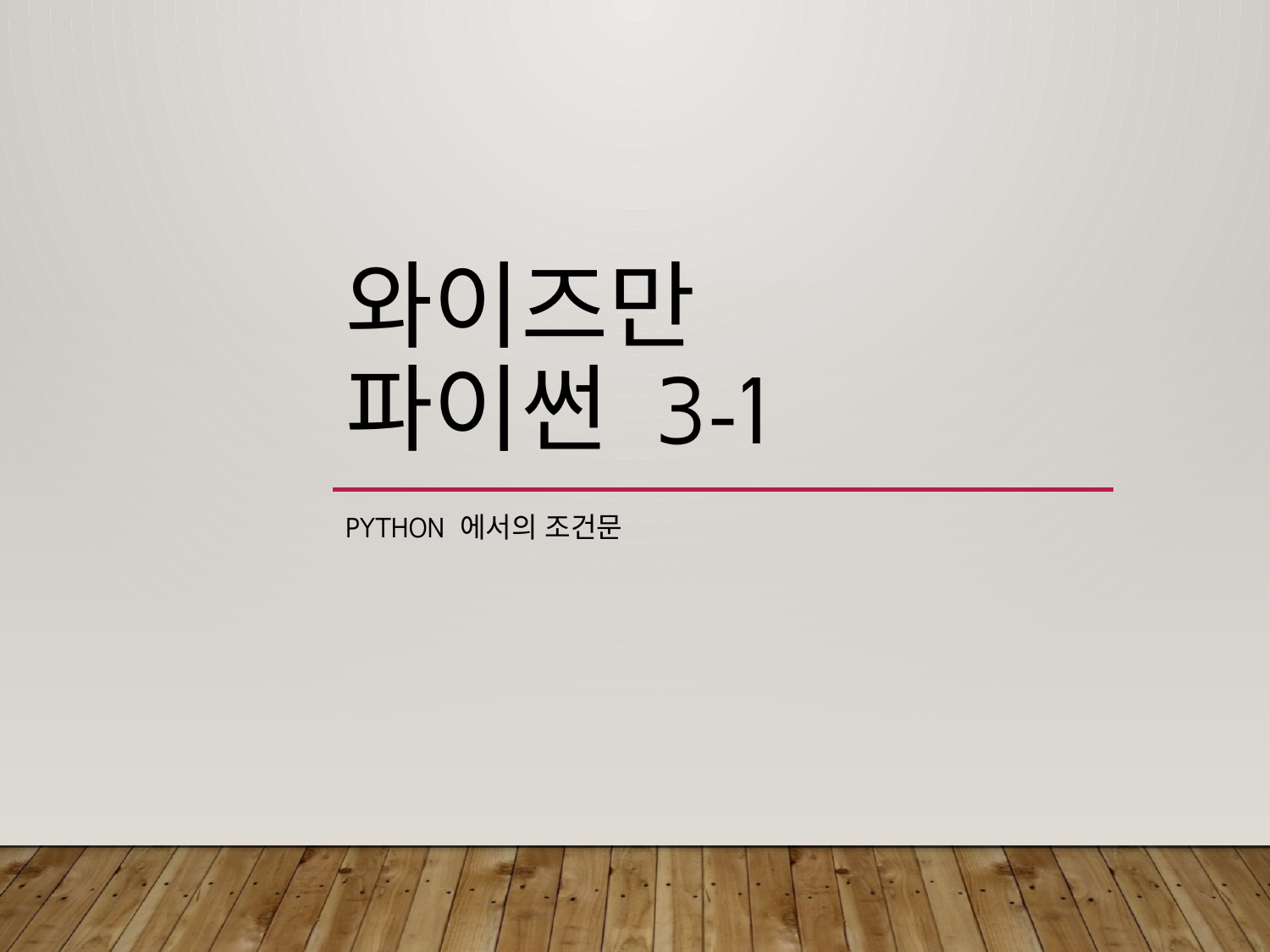

# 와이즈만 파이썬 3-1
Python 에서의 조건문